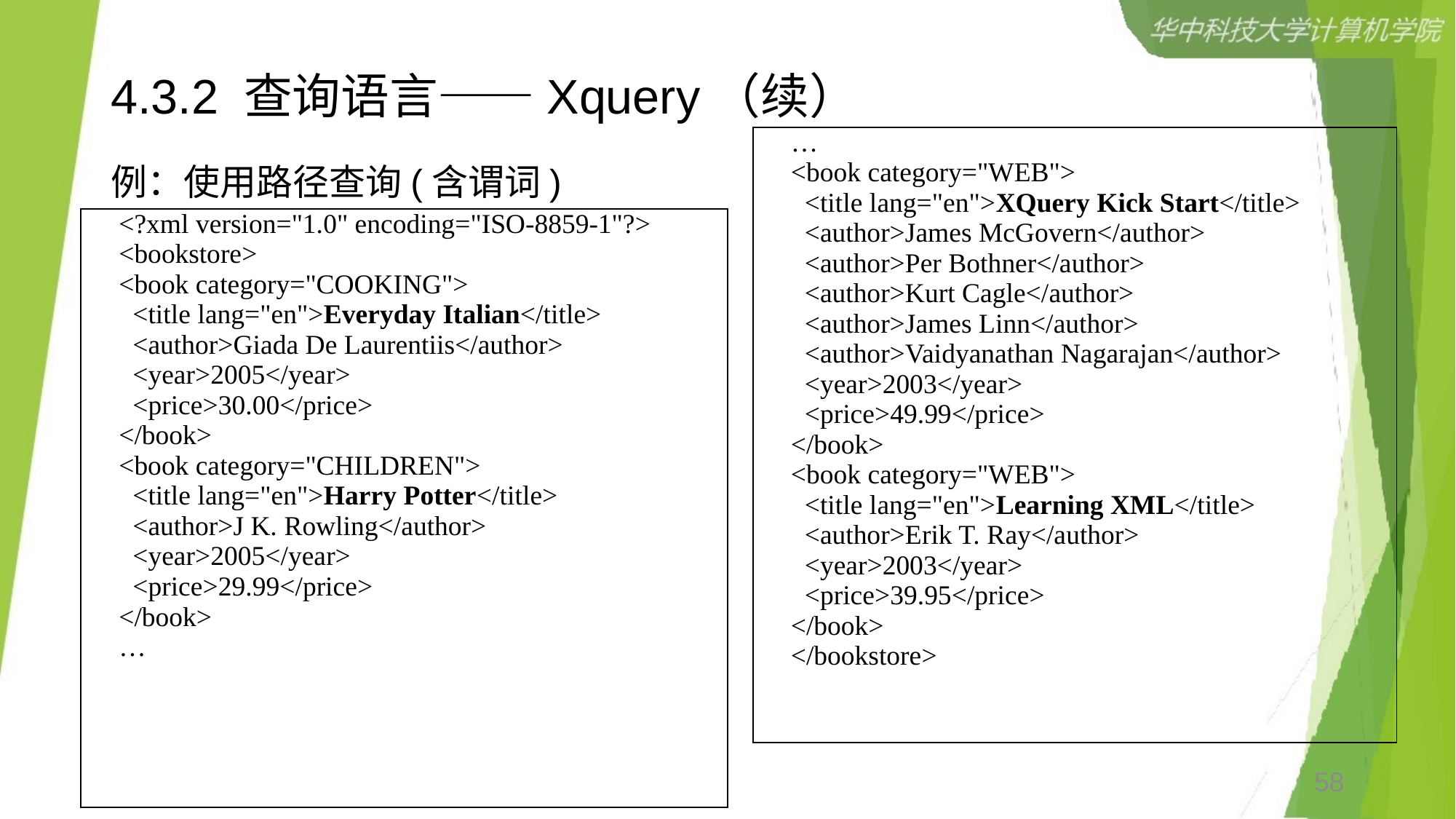

# 4.3.2 查询语言——Xquery（续）
| … <book category="WEB"> <title lang="en">XQuery Kick Start</title> <author>James McGovern</author> <author>Per Bothner</author> <author>Kurt Cagle</author> <author>James Linn</author> <author>Vaidyanathan Nagarajan</author> <year>2003</year> <price>49.99</price> </book> <book category="WEB"> <title lang="en">Learning XML</title> <author>Erik T. Ray</author> <year>2003</year> <price>39.95</price> </book> </bookstore> |
| --- |
例：使用路径查询(含谓词)

| <?xml version="1.0" encoding="ISO-8859-1"?> <bookstore> <book category="COOKING"> <title lang="en">Everyday Italian</title> <author>Giada De Laurentiis</author> <year>2005</year> <price>30.00</price> </book> <book category="CHILDREN"> <title lang="en">Harry Potter</title> <author>J K. Rowling</author> <year>2005</year> <price>29.99</price> </book> … |
| --- |
58